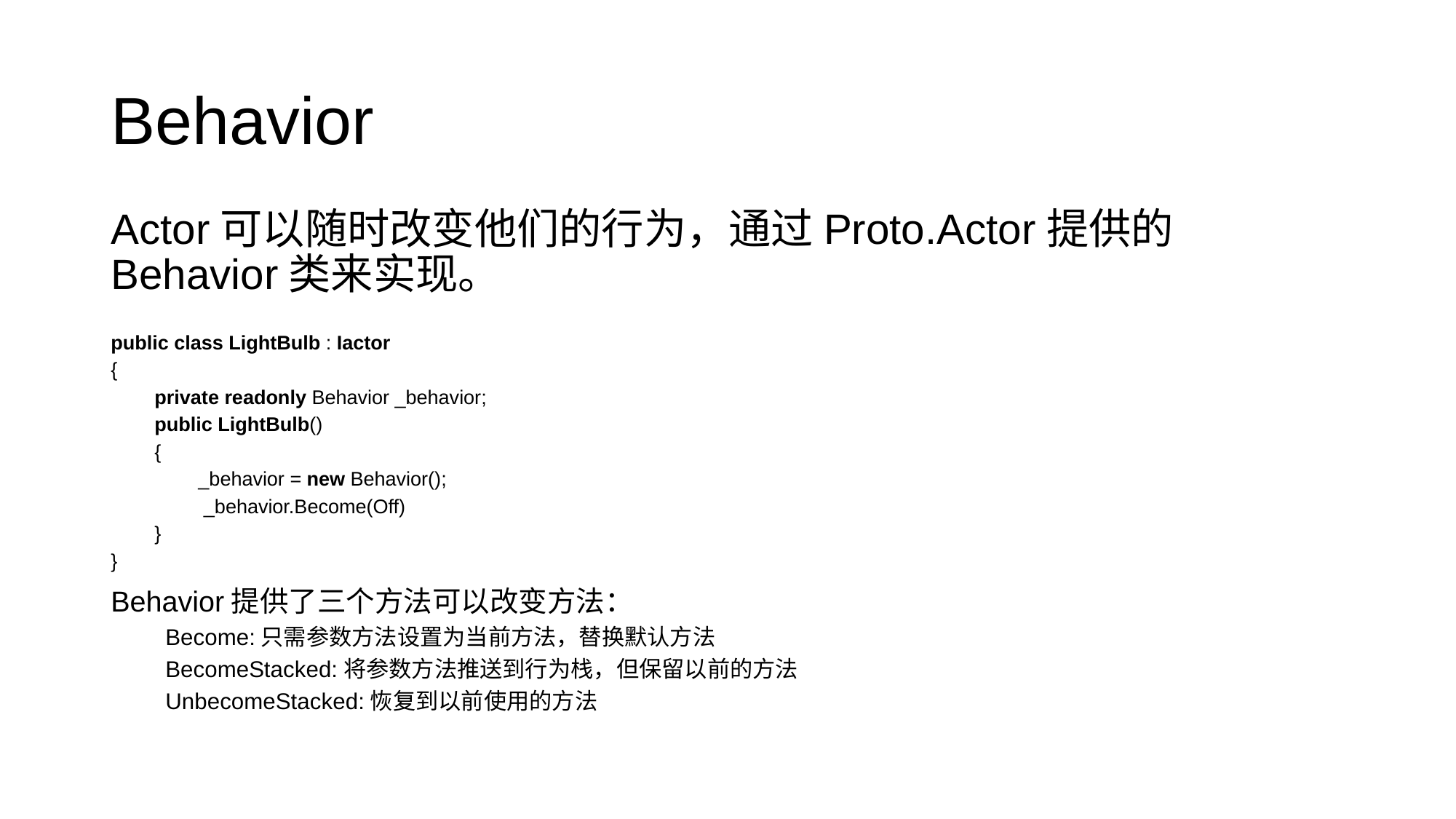

# Behavior
Actor可以随时改变他们的行为，通过Proto.Actor提供的Behavior类来实现。

public class LightBulb : Iactor
{
        private readonly Behavior _behavior;
        public LightBulb()
        {
                _behavior = new Behavior();
                 _behavior.Become(Off)
        }
}
Behavior提供了三个方法可以改变方法：
Become:只需参数方法设置为当前方法，替换默认方法
BecomeStacked:将参数方法推送到行为栈，但保留以前的方法
UnbecomeStacked:恢复到以前使用的方法